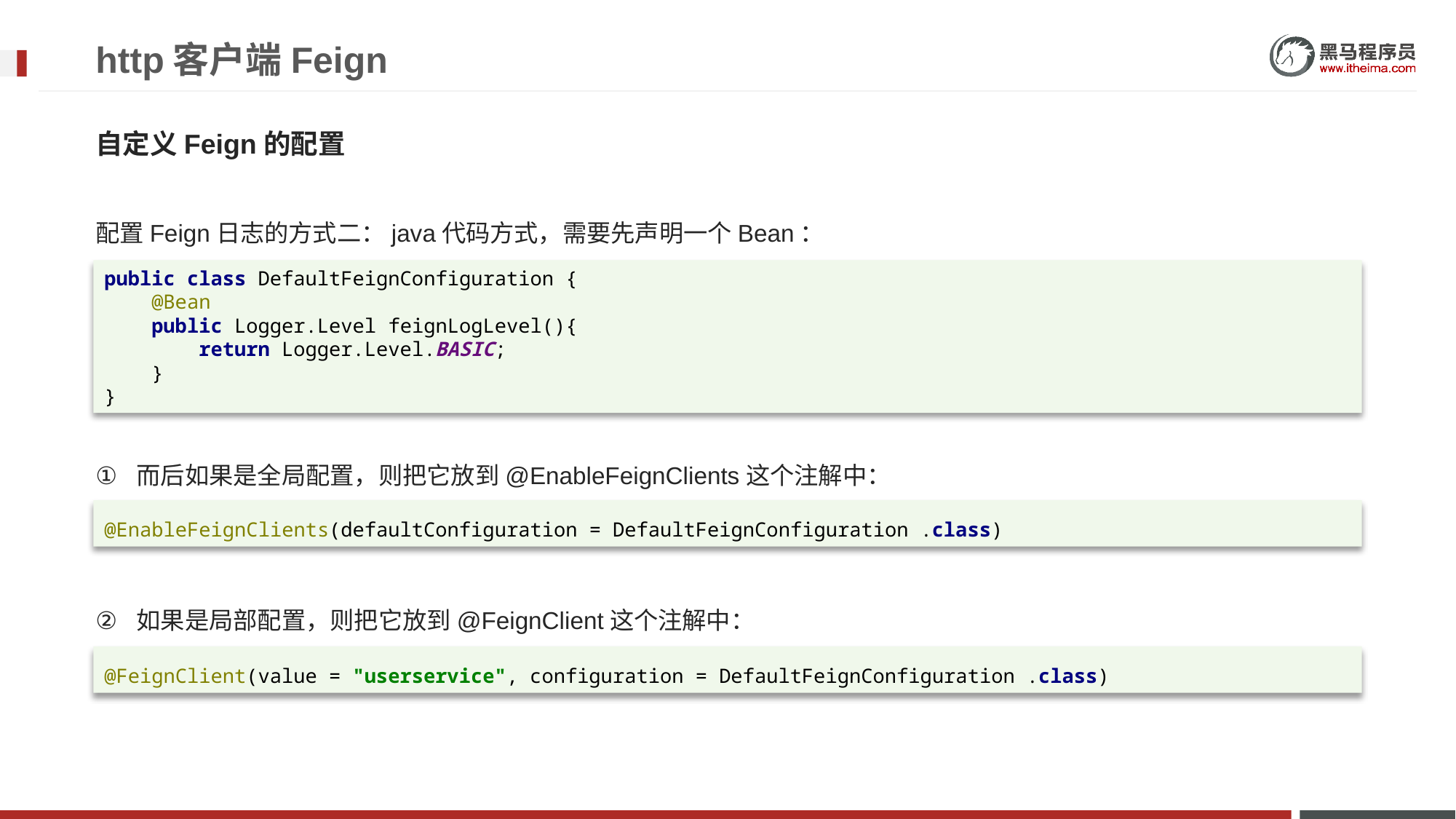

# http客户端Feign
自定义Feign的配置
配置Feign日志的方式二：java代码方式，需要先声明一个Bean：

而后如果是全局配置，则把它放到@EnableFeignClients这个注解中：

如果是局部配置，则把它放到@FeignClient这个注解中：
public class DefaultFeignConfiguration {
    @Bean
    public Logger.Level feignLogLevel(){
        return Logger.Level.BASIC;
    }
}
@EnableFeignClients(defaultConfiguration = DefaultFeignConfiguration .class)
@FeignClient(value = "userservice", configuration = DefaultFeignConfiguration .class)